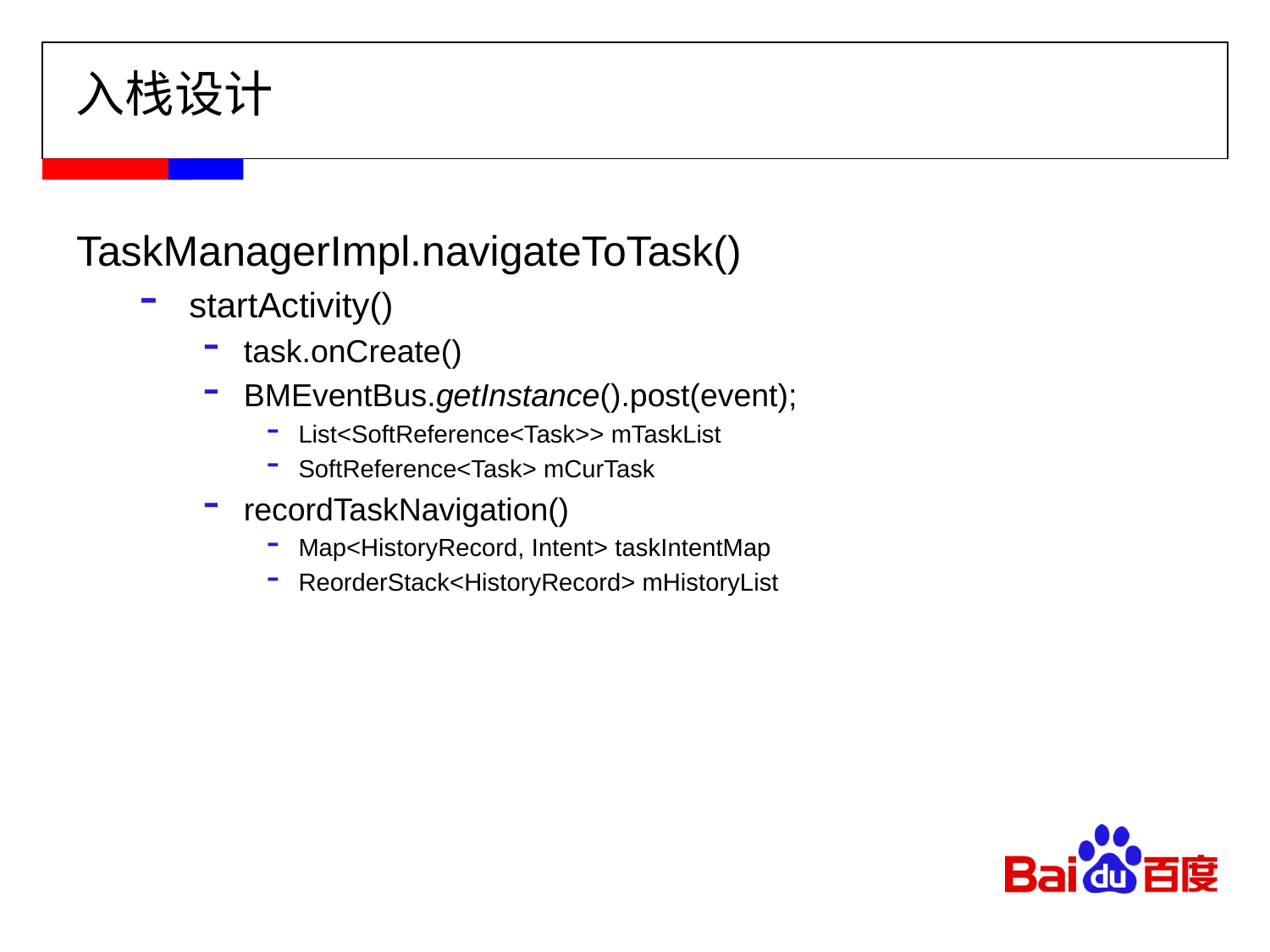

# 入栈设计
TaskManagerImpl.navigateToTask()
 startActivity()
 task.onCreate()
 BMEventBus.getInstance().post(event);
List<SoftReference<Task>> mTaskList
SoftReference<Task> mCurTask
 recordTaskNavigation()
Map<HistoryRecord, Intent> taskIntentMap
ReorderStack<HistoryRecord> mHistoryList